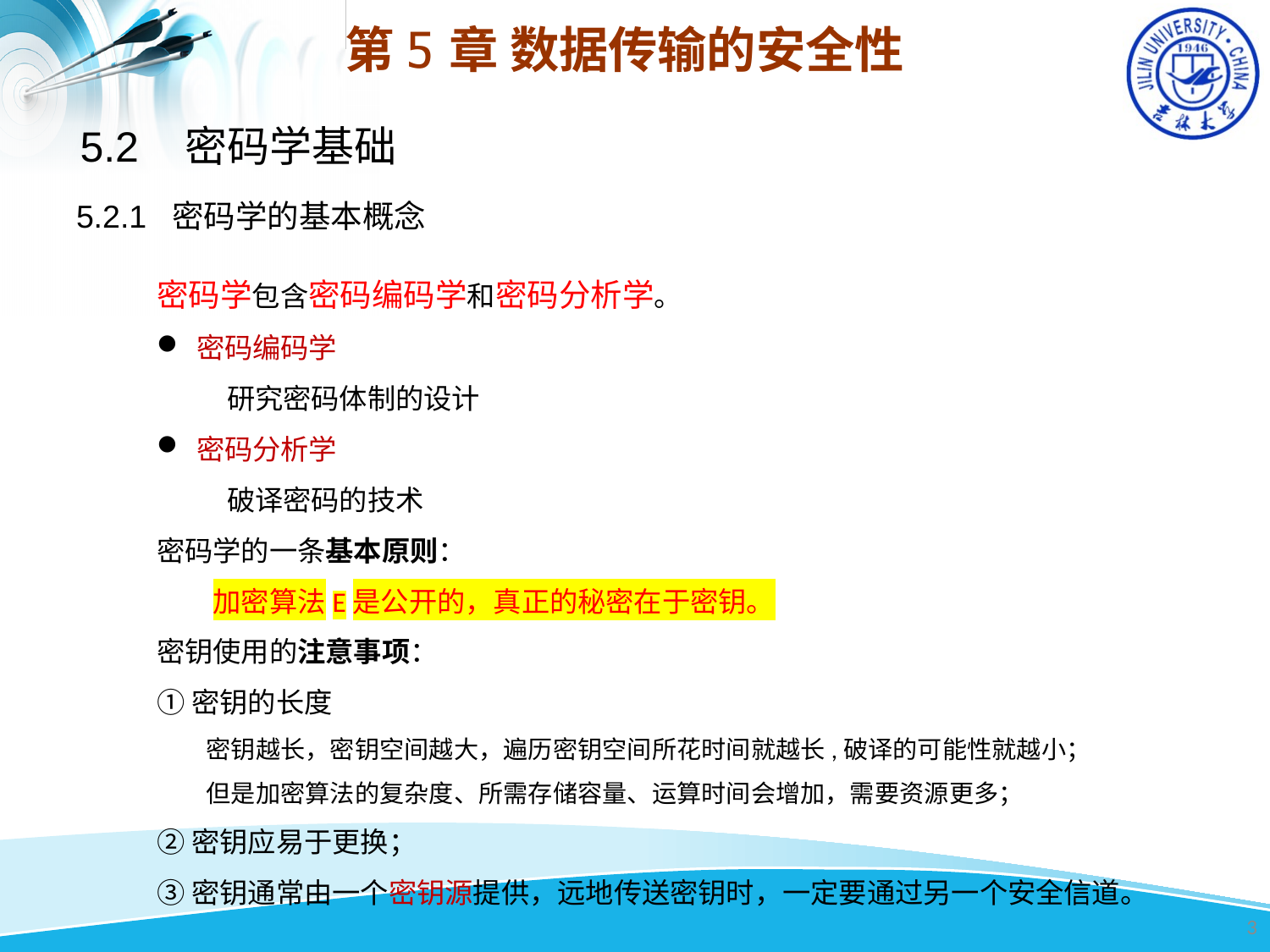

第5章 数据传输的安全性
5.2   密码学基础
5.2.1  密码学的基本概念
密码学包含密码编码学和密码分析学。
密码编码学
          研究密码体制的设计
密码分析学
          破译密码的技术
密码学的一条基本原则：
　　加密算法E是公开的，真正的秘密在于密钥。
密钥使用的注意事项：
①密钥的长度
　　密钥越长，密钥空间越大，遍历密钥空间所花时间就越长,破译的可能性就越小；
　　但是加密算法的复杂度、所需存储容量、运算时间会增加，需要资源更多；
②密钥应易于更换；
③密钥通常由一个密钥源提供，远地传送密钥时，一定要通过另一个安全信道。
3